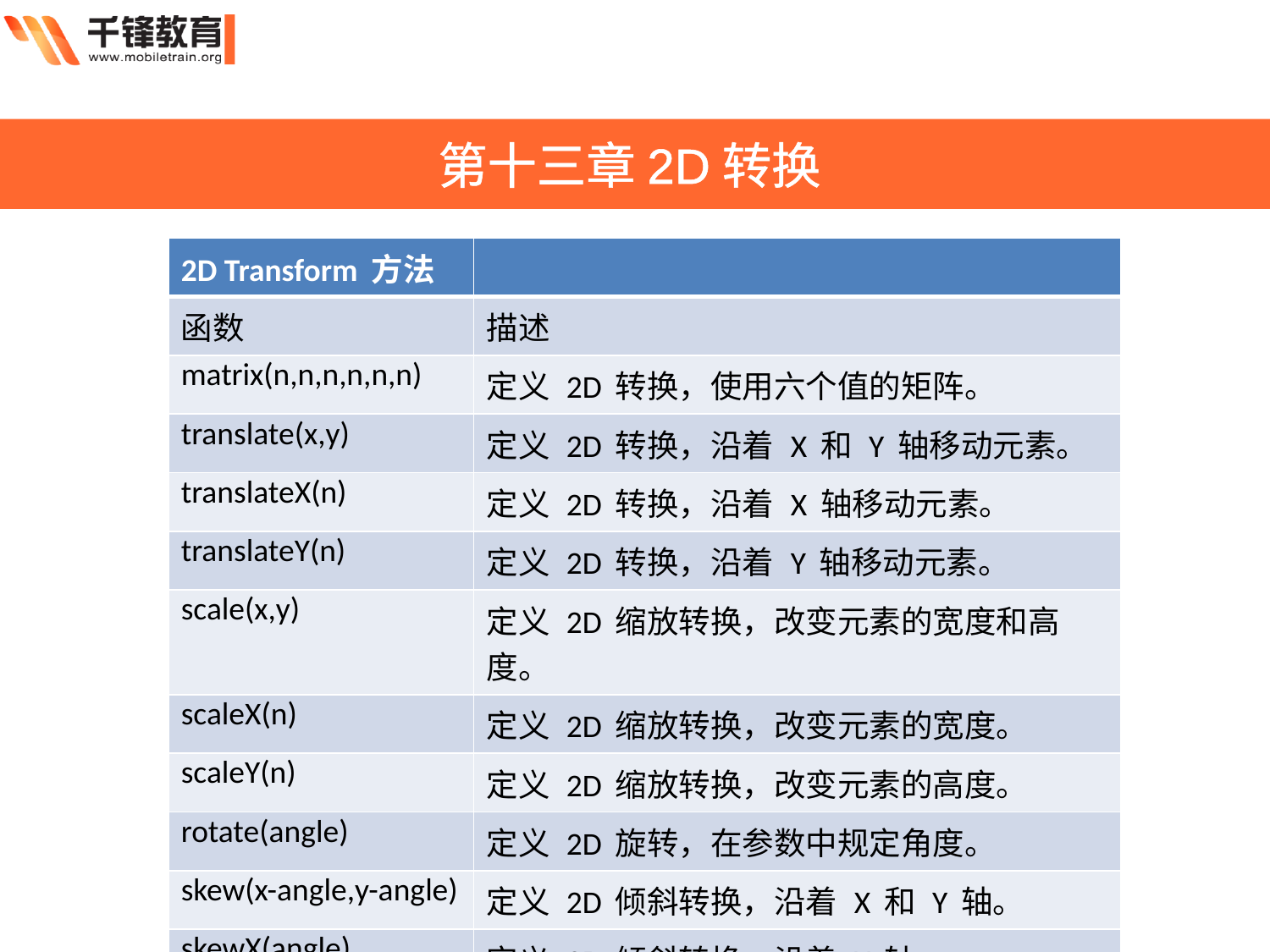

第十三章2D转换
| 2D Transform 方法 |  |
| --- | --- |
| 函数 | 描述 |
| matrix(n,n,n,n,n,n) | 定义 2D 转换，使用六个值的矩阵。 |
| translate(x,y) | 定义 2D 转换，沿着 X 和 Y 轴移动元素。 |
| translateX(n) | 定义 2D 转换，沿着 X 轴移动元素。 |
| translateY(n) | 定义 2D 转换，沿着 Y 轴移动元素。 |
| scale(x,y) | 定义 2D 缩放转换，改变元素的宽度和高度。 |
| scaleX(n) | 定义 2D 缩放转换，改变元素的宽度。 |
| scaleY(n) | 定义 2D 缩放转换，改变元素的高度。 |
| rotate(angle) | 定义 2D 旋转，在参数中规定角度。 |
| skew(x-angle,y-angle) | 定义 2D 倾斜转换，沿着 X 和 Y 轴。 |
| skewX(angle) | 定义 2D 倾斜转换，沿着 X 轴。 |
| skewY(angle) | 定义 2D 倾斜转换，沿着 Y 轴。 |